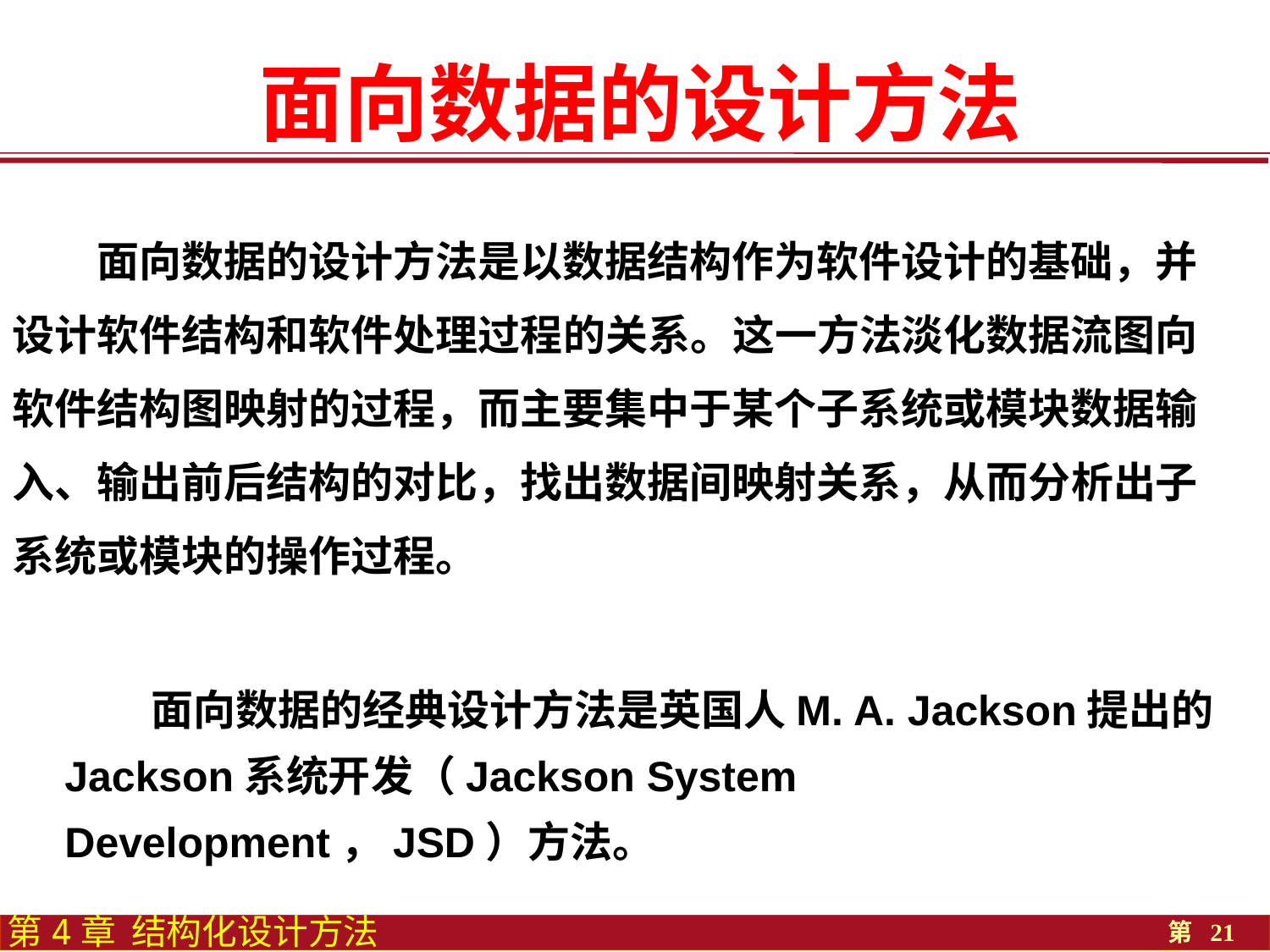

面向数据的设计方法
     面向数据的设计方法是以数据结构作为软件设计的基础，并设计软件结构和软件处理过程的关系。这一方法淡化数据流图向软件结构图映射的过程，而主要集中于某个子系统或模块数据输入、输出前后结构的对比，找出数据间映射关系，从而分析出子系统或模块的操作过程。
        面向数据的经典设计方法是英国人M. A. Jackson提出的Jackson系统开发（Jackson System Development，JSD）方法。